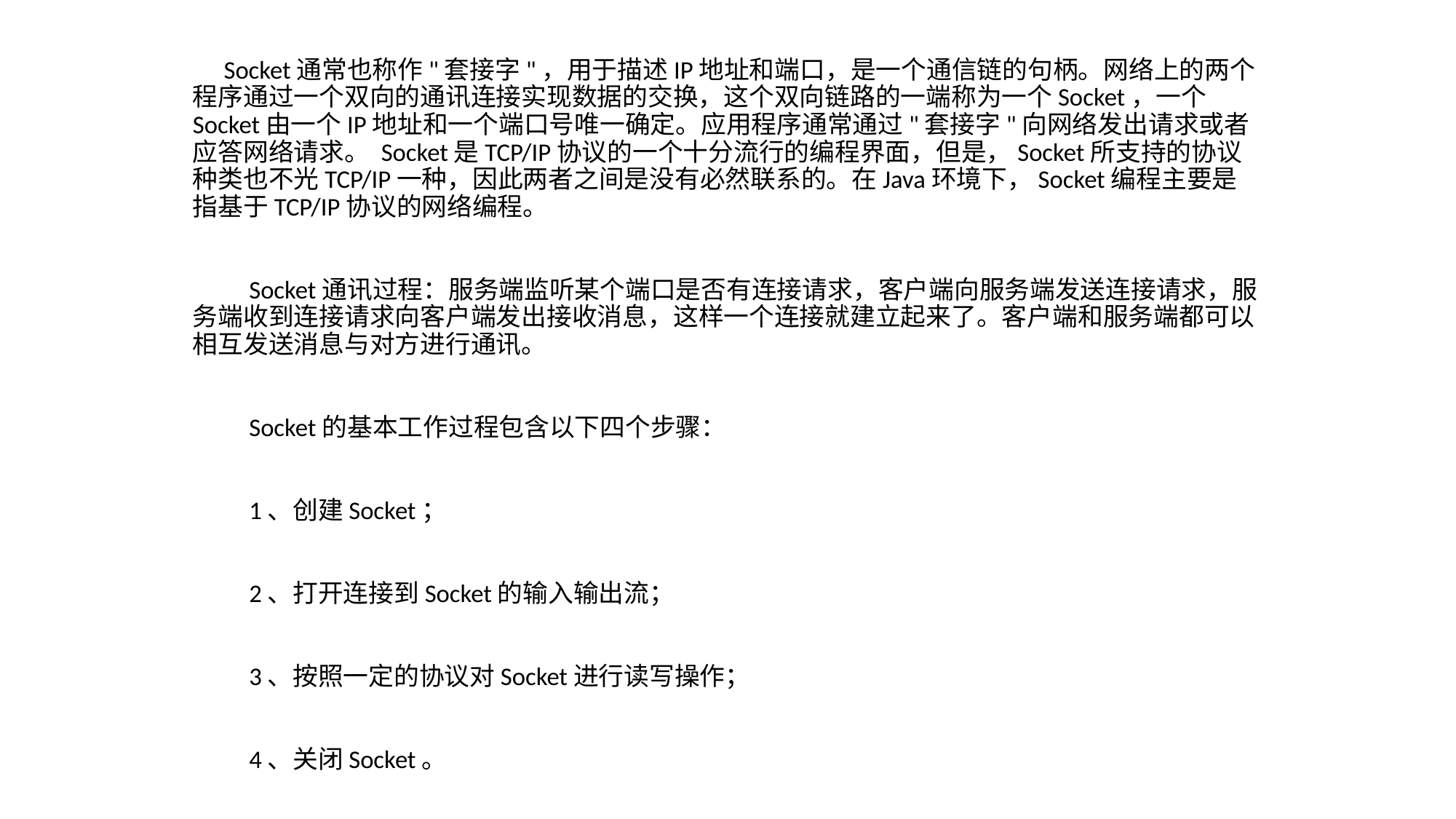

Socket通常也称作"套接字"，用于描述IP地址和端口，是一个通信链的句柄。网络上的两个程序通过一个双向的通讯连接实现数据的交换，这个双向链路的一端称为一个Socket，一个Socket由一个IP地址和一个端口号唯一确定。应用程序通常通过"套接字"向网络发出请求或者应答网络请求。 Socket是TCP/IP协议的一个十分流行的编程界面，但是，Socket所支持的协议种类也不光TCP/IP一种，因此两者之间是没有必然联系的。在Java环境下，Socket编程主要是指基于TCP/IP协议的网络编程。

　　Socket通讯过程：服务端监听某个端口是否有连接请求，客户端向服务端发送连接请求，服务端收到连接请求向客户端发出接收消息，这样一个连接就建立起来了。客户端和服务端都可以相互发送消息与对方进行通讯。

　　Socket的基本工作过程包含以下四个步骤：

　　1、创建Socket；

　　2、打开连接到Socket的输入输出流；

　　3、按照一定的协议对Socket进行读写操作；

　　4、关闭Socket。